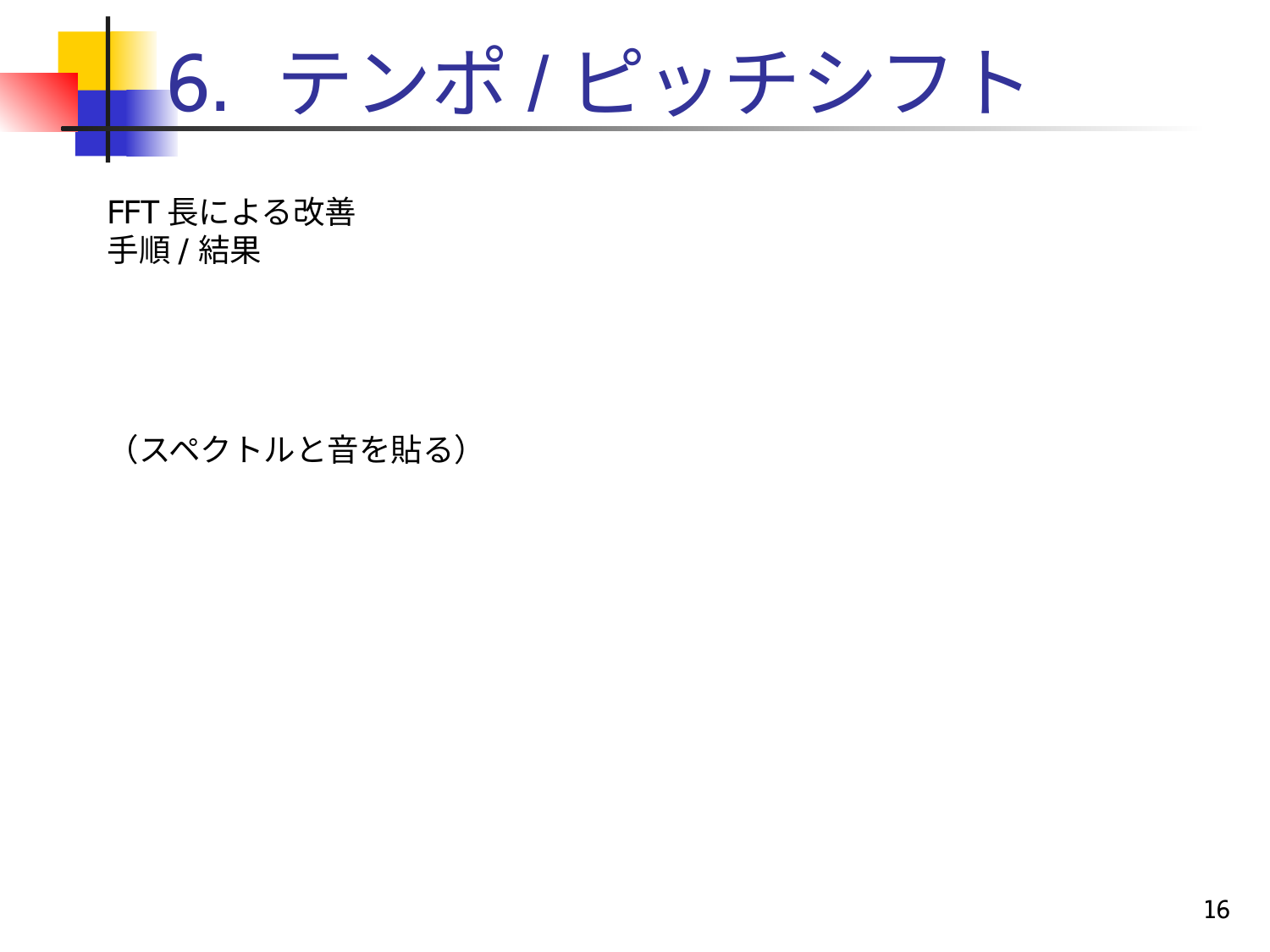

# 6. テンポ/ピッチシフト
FFT長による改善
手順/結果
（スペクトルと音を貼る）
16